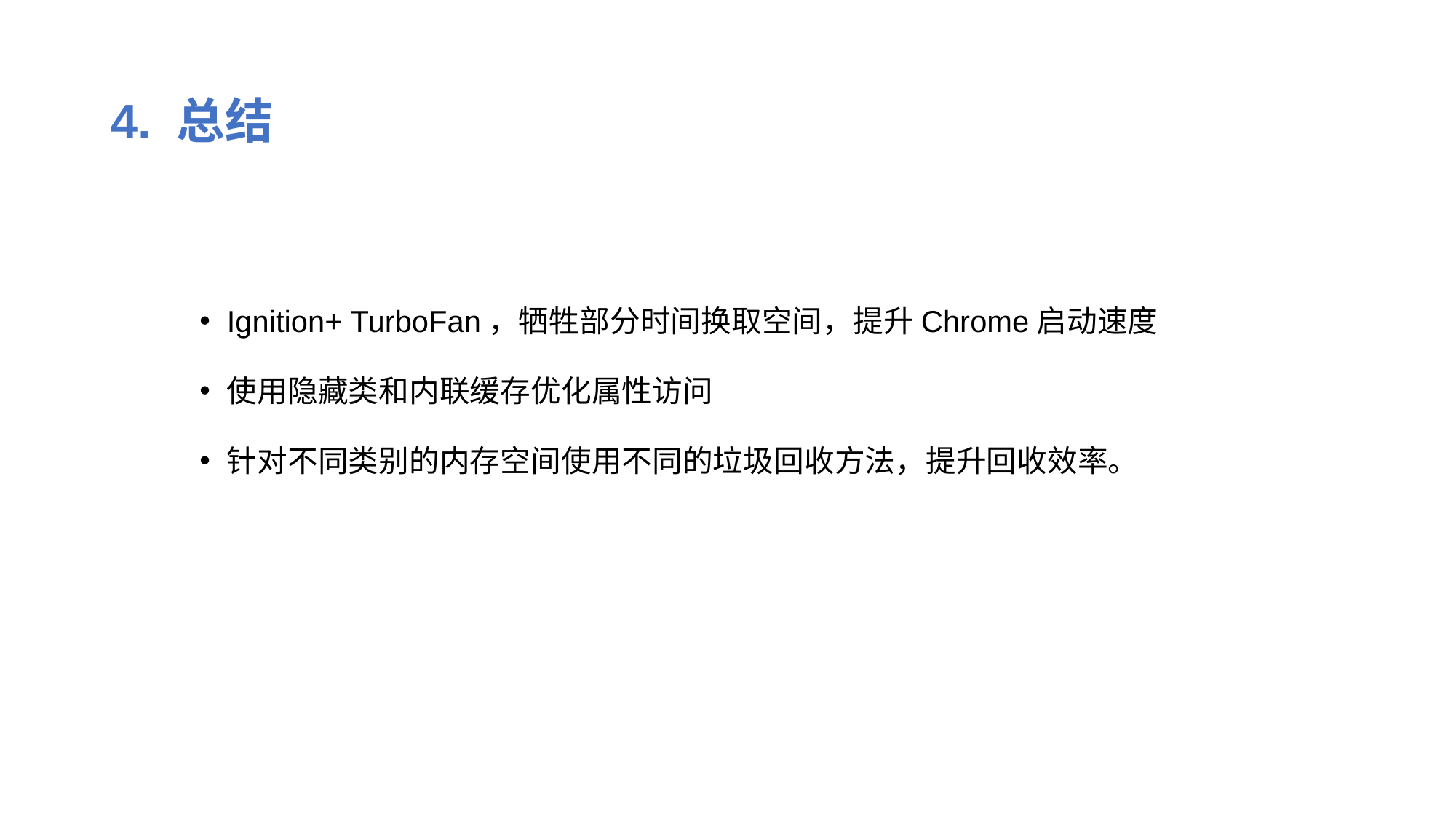

# 4. 总结
Ignition+ TurboFan，牺牲部分时间换取空间，提升Chrome启动速度
使用隐藏类和内联缓存优化属性访问
针对不同类别的内存空间使用不同的垃圾回收方法，提升回收效率。